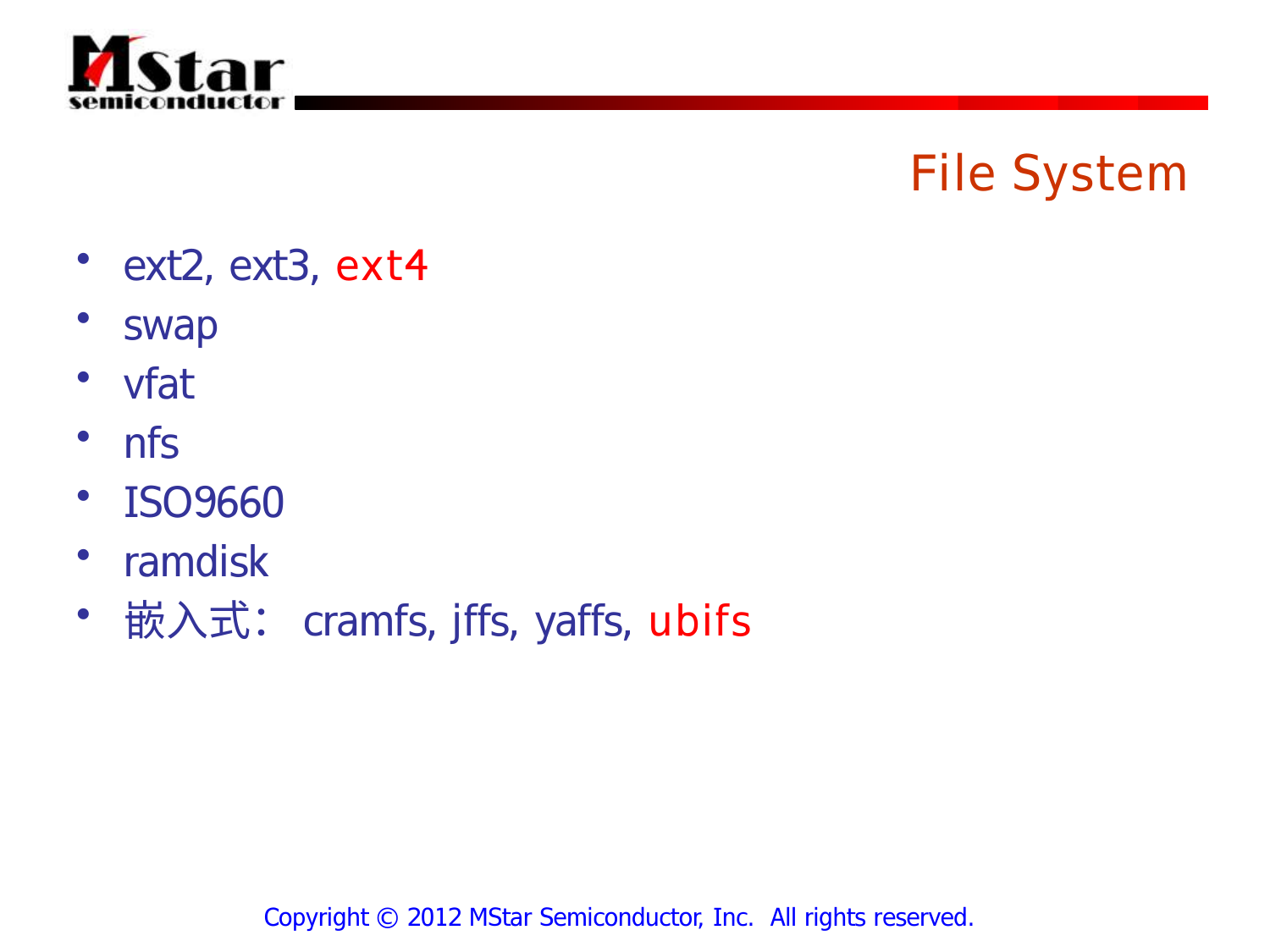

# File System
ext2, ext3, ext4
swap
vfat
nfs
ISO9660
ramdisk
嵌入式：cramfs, jffs, yaffs, ubifs

Copyright © 2012 MStar Semiconductor, Inc.  All rights reserved.